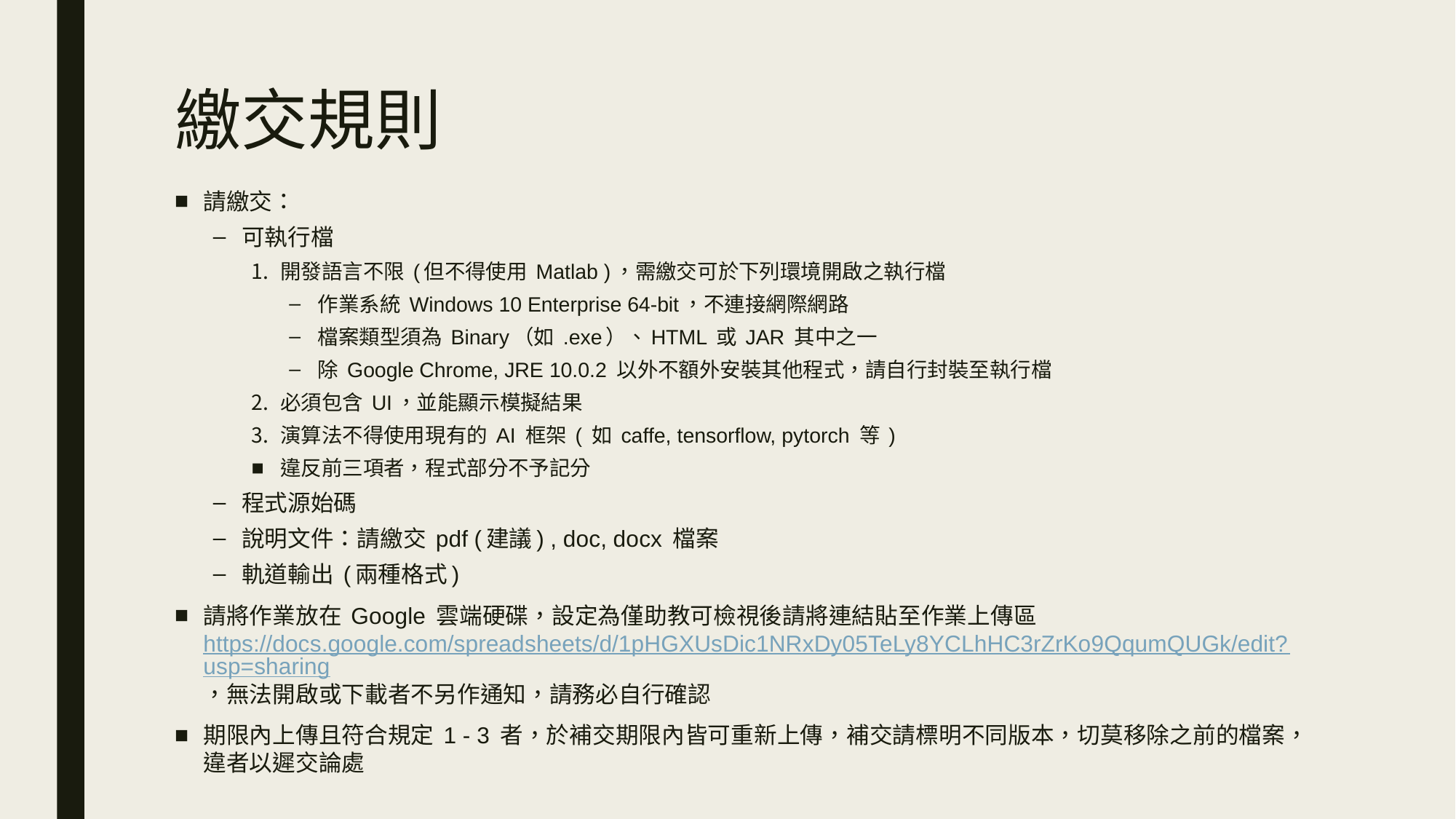

# 繳交規則
請繳交：
可執行檔
開發語言不限 (但不得使用 Matlab )，需繳交可於下列環境開啟之執行檔
作業系統 Windows 10 Enterprise 64-bit，不連接網際網路
檔案類型須為 Binary（如 .exe）、HTML 或 JAR 其中之一
除 Google Chrome, JRE 10.0.2 以外不額外安裝其他程式，請自行封裝至執行檔
必須包含 UI，並能顯示模擬結果
演算法不得使用現有的 AI 框架 ( 如 caffe, tensorflow, pytorch 等 )
違反前三項者，程式部分不予記分
程式源始碼
說明文件：請繳交 pdf (建議) , doc, docx 檔案
軌道輸出 (兩種格式)
請將作業放在 Google 雲端硬碟，設定為僅助教可檢視後請將連結貼至作業上傳區https://docs.google.com/spreadsheets/d/1pHGXUsDic1NRxDy05TeLy8YCLhHC3rZrKo9QqumQUGk/edit?usp=sharing，無法開啟或下載者不另作通知，請務必自行確認
期限內上傳且符合規定 1 - 3 者，於補交期限內皆可重新上傳，補交請標明不同版本，切莫移除之前的檔案，違者以遲交論處